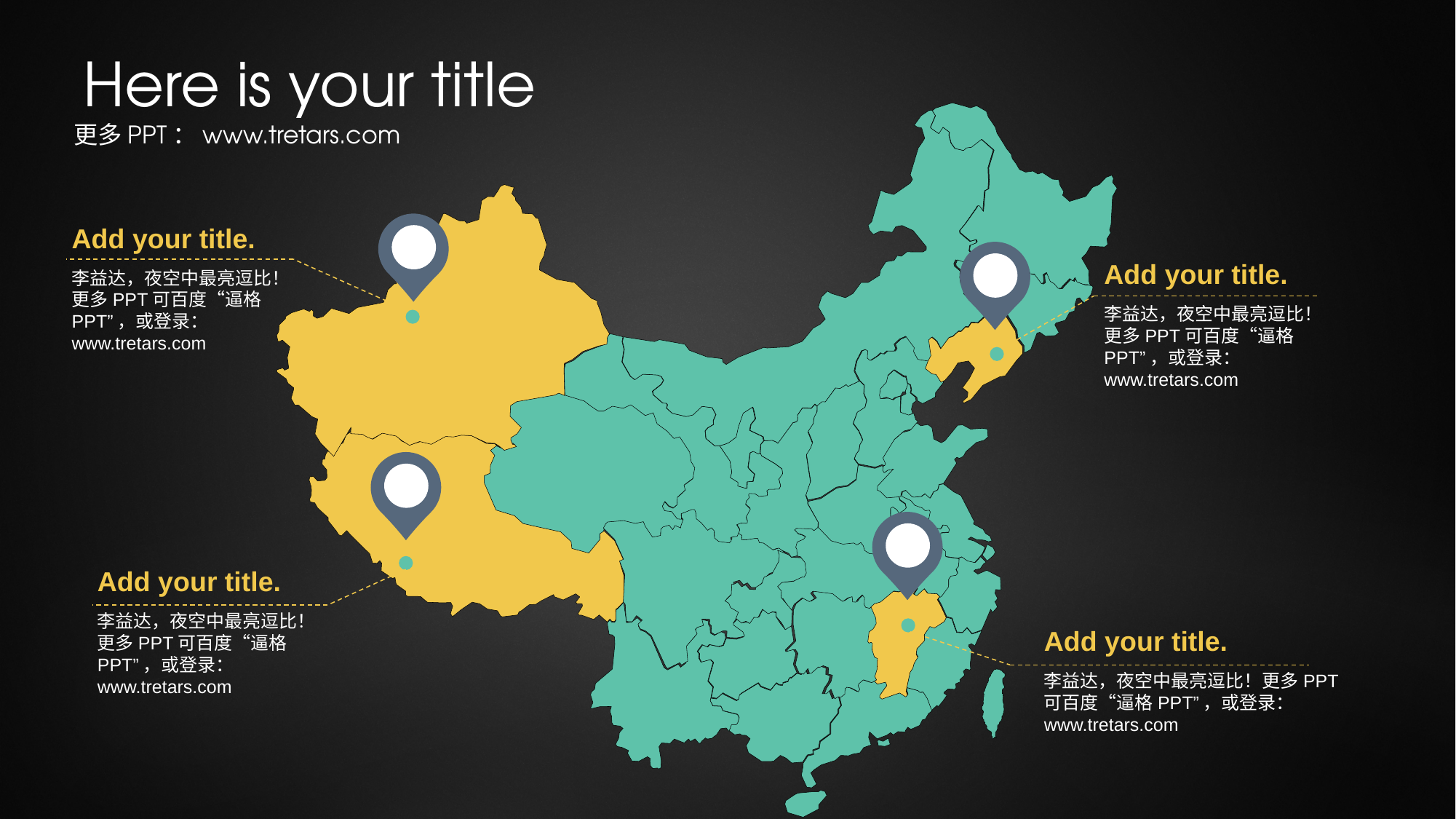

Here is your title

更多PPT：www.tretars.com

Add your title.

Add your title.
李益达，夜空中最亮逗比！更多PPT可百度“逼格PPT”，或登录：www.tretars.com

李益达，夜空中最亮逗比！更多PPT可百度“逼格PPT”，或登录：www.tretars.com

Add your title.

李益达，夜空中最亮逗比！更多PPT可百度“逼格PPT”，或登录：www.tretars.com
Add your title.

李益达，夜空中最亮逗比！更多PPT可百度“逼格PPT”，或登录：www.tretars.com